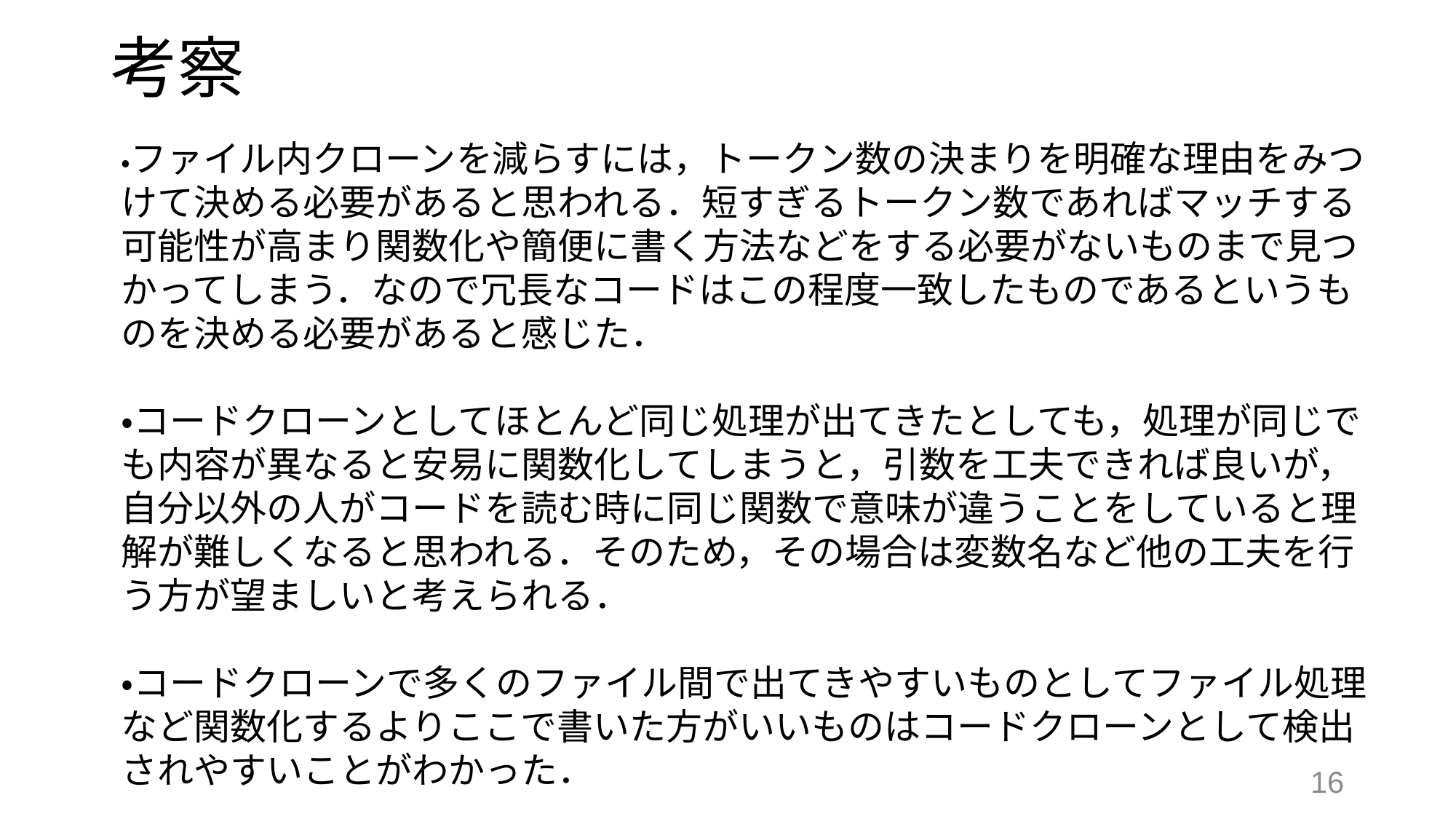

# 考察
・ファイル内クローンを減らすには，トークン数の決まりを明確な理由をみつけて決める必要があると思われる．短すぎるトークン数であればマッチする可能性が高まり関数化や簡便に書く方法などをする必要がないものまで見つかってしまう．なので冗長なコードはこの程度一致したものであるというものを決める必要があると感じた．

・コードクローンとしてほとんど同じ処理が出てきたとしても，処理が同じでも内容が異なると安易に関数化してしまうと，引数を工夫できれば良いが，自分以外の人がコードを読む時に同じ関数で意味が違うことをしていると理解が難しくなると思われる．そのため，その場合は変数名など他の工夫を行う方が望ましいと考えられる．

・コードクローンで多くのファイル間で出てきやすいものとしてファイル処理など関数化するよりここで書いた方がいいものはコードクローンとして検出されやすいことがわかった．
16